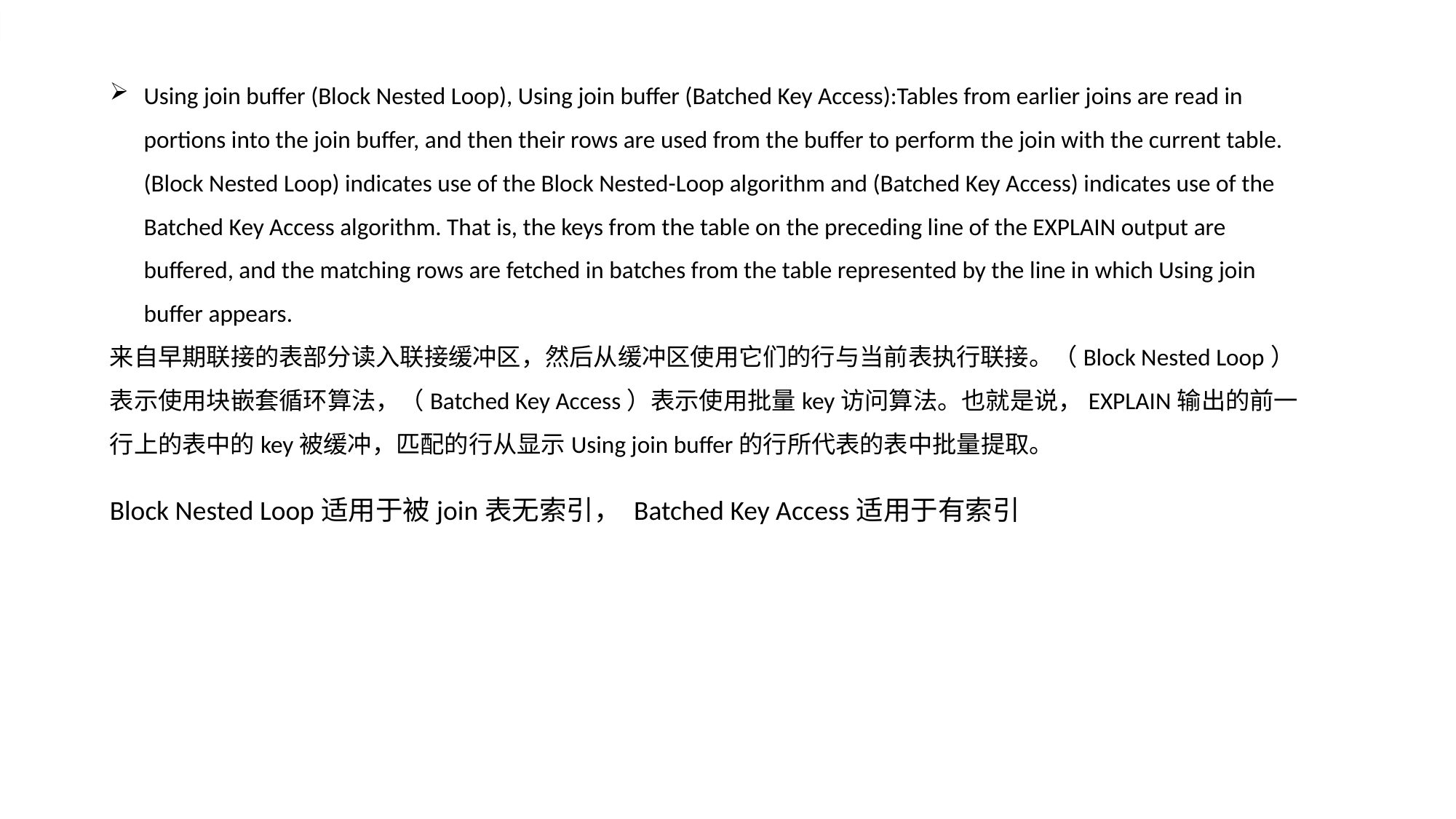

Using join buffer (Block Nested Loop), Using join buffer (Batched Key Access):Tables from earlier joins are read in portions into the join buffer, and then their rows are used from the buffer to perform the join with the current table. (Block Nested Loop) indicates use of the Block Nested-Loop algorithm and (Batched Key Access) indicates use of the Batched Key Access algorithm. That is, the keys from the table on the preceding line of the EXPLAIN output are buffered, and the matching rows are fetched in batches from the table represented by the line in which Using join buffer appears.
来自早期联接的表部分读入联接缓冲区，然后从缓冲区使用它们的行与当前表执行联接。（Block Nested Loop）表示使用块嵌套循环算法，（Batched Key Access）表示使用批量key访问算法。也就是说，EXPLAIN输出的前一行上的表中的key被缓冲，匹配的行从显示Using join buffer的行所代表的表中批量提取。
Block Nested Loop适用于被join表无索引， Batched Key Access适用于有索引